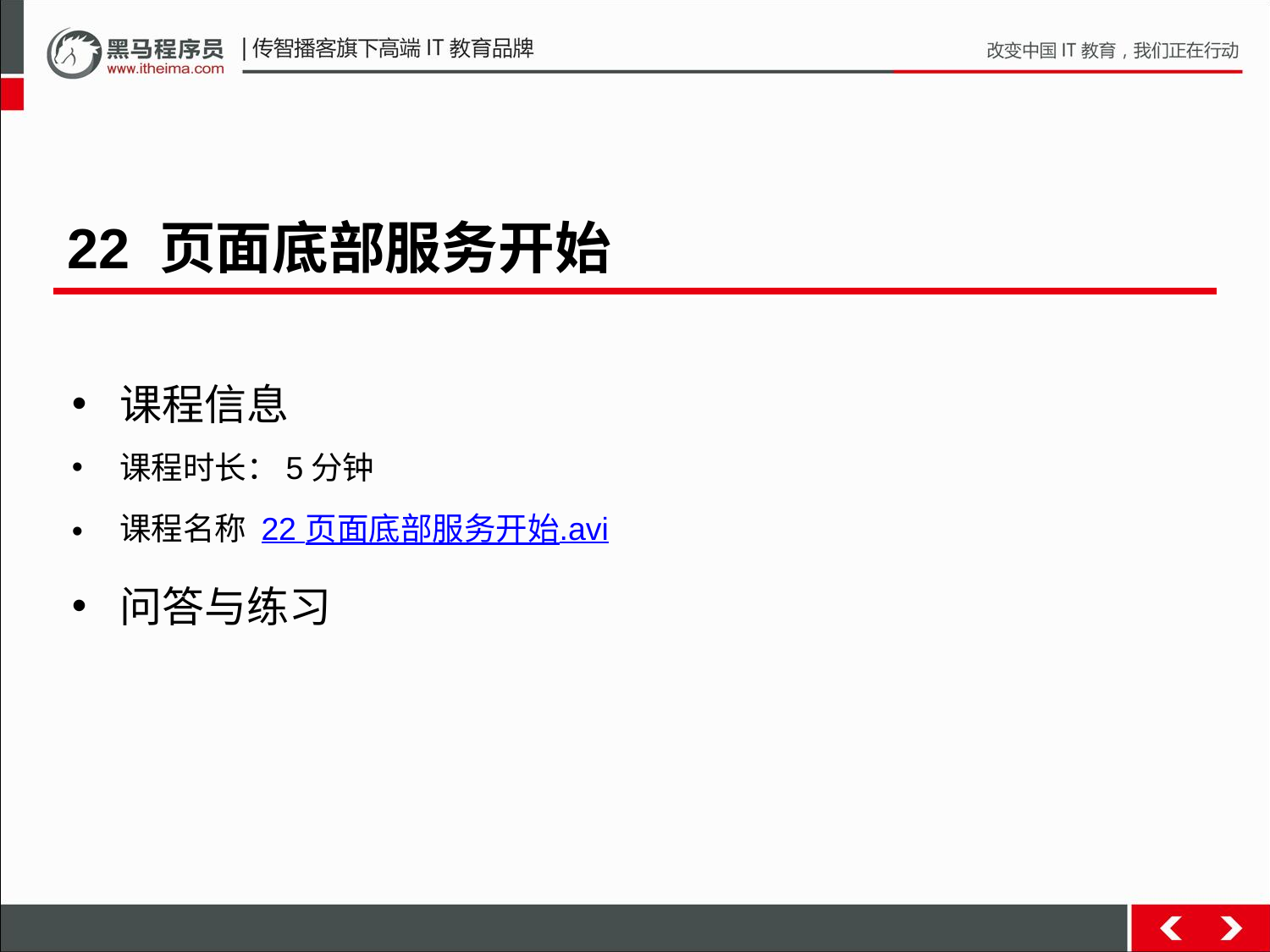

22 页面底部服务开始
课程信息
课程时长：5分钟
课程名称 22 页面底部服务开始.avi
问答与练习